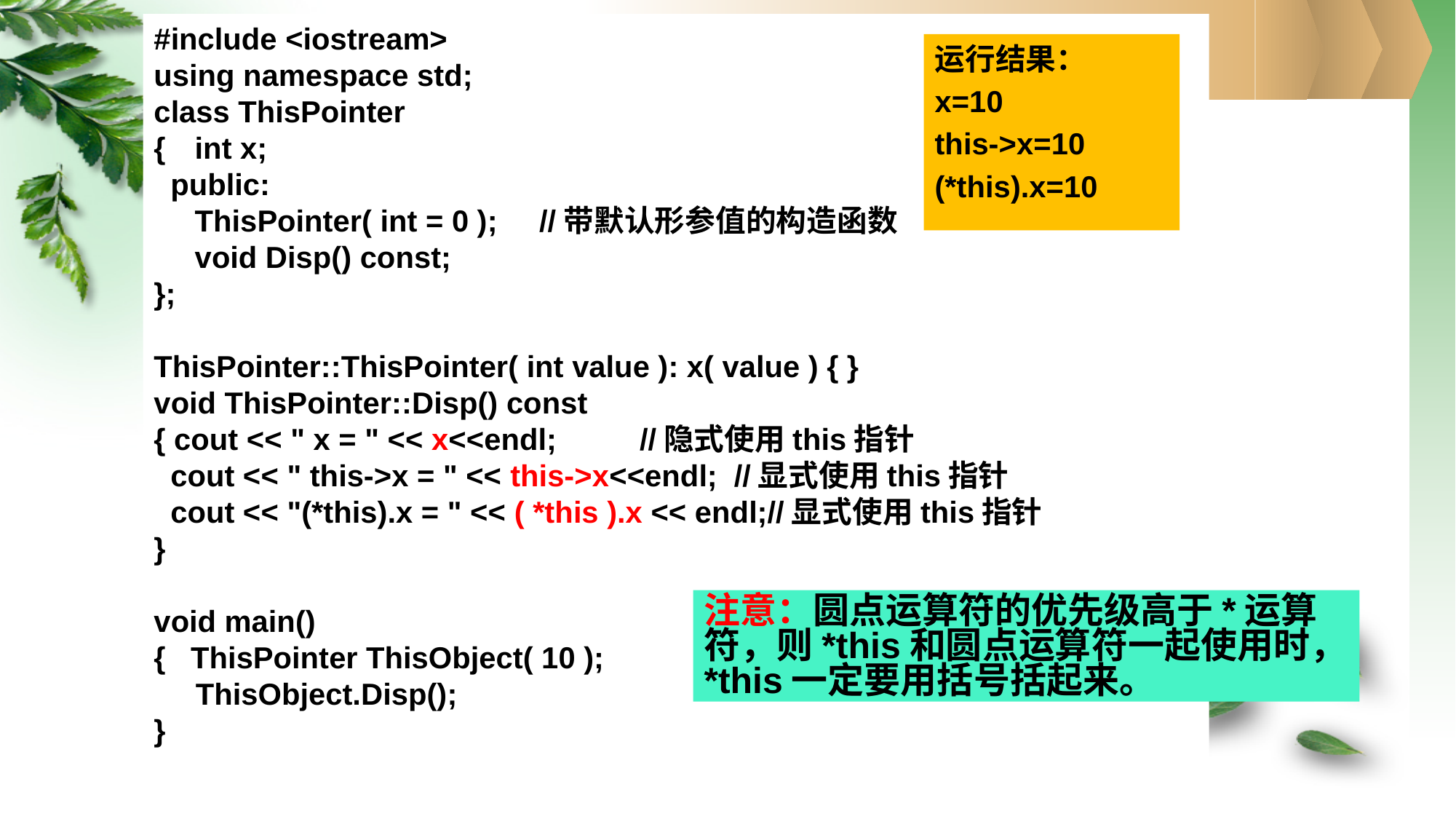

#include <iostream>
using namespace std;
class ThisPointer
{	int x;
  public:
	ThisPointer( int = 0 );     //带默认形参值的构造函数
	void Disp() const;
};

ThisPointer::ThisPointer( int value ): x( value ) { }
void ThisPointer::Disp() const
{ cout << " x = " << x<<endl;	 //隐式使用this指针
  cout << " this->x = " << this->x<<endl;  //显式使用this指针
  cout << "(*this).x = " << ( *this ).x << endl;//显式使用this指针
}

void main()
{   ThisPointer ThisObject( 10 );
     ThisObject.Disp();
}
运行结果：
x=10
this->x=10
(*this).x=10
注意：圆点运算符的优先级高于*运算符，则*this和圆点运算符一起使用时，*this一定要用括号括起来。